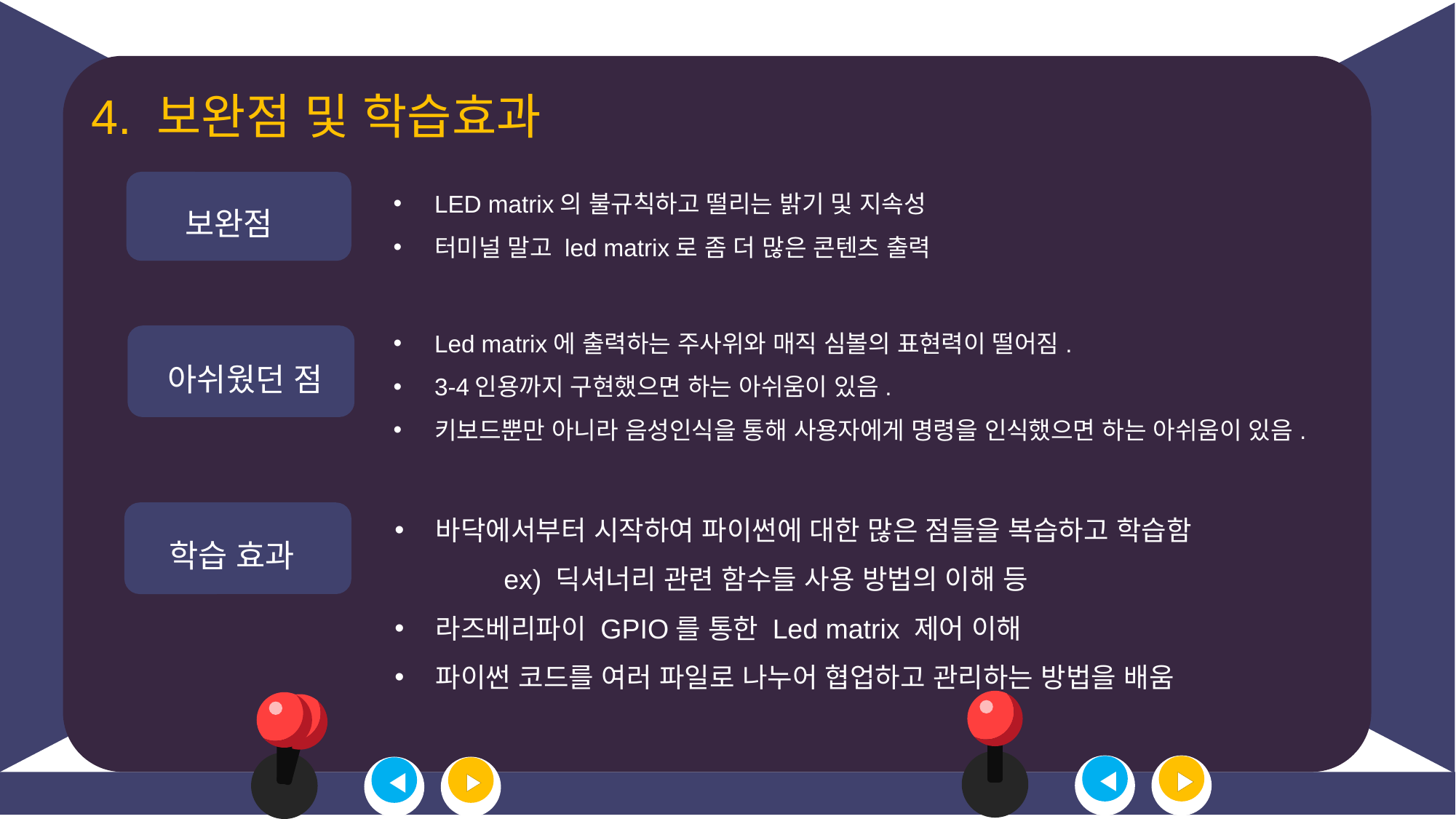

4. 보완점 및 학습효과
LED matrix의 불규칙하고 떨리는 밝기 및 지속성
터미널 말고 led matrix로 좀 더 많은 콘텐츠 출력

보완점

Led matrix에 출력하는 주사위와 매직 심볼의 표현력이 떨어짐.
3-4인용까지 구현했으면 하는 아쉬움이 있음.
키보드뿐만 아니라 음성인식을 통해 사용자에게 명령을 인식했으면 하는 아쉬움이 있음.

아쉬웠던 점
바닥에서부터 시작하여 파이썬에 대한 많은 점들을 복습하고 학습함
	ex) 딕셔너리 관련 함수들 사용 방법의 이해 등
라즈베리파이 GPIO를 통한 Led matrix 제어 이해
파이썬 코드를 여러 파일로 나누어 협업하고 관리하는 방법을 배움

학습 효과

◀
▶

◀
▶